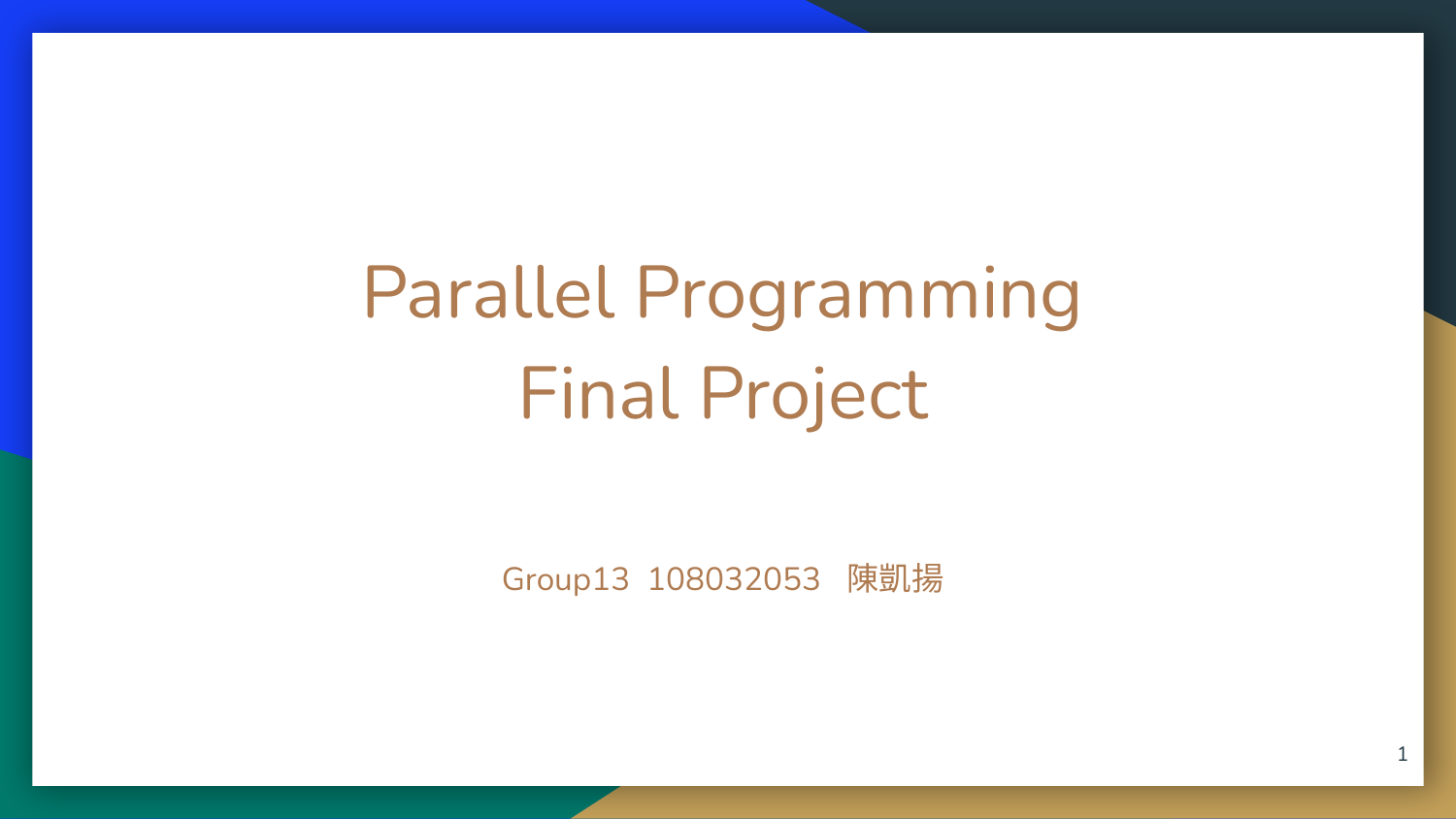

# Parallel Programming
Final Project
Group13  108032053  陳凱揚
1